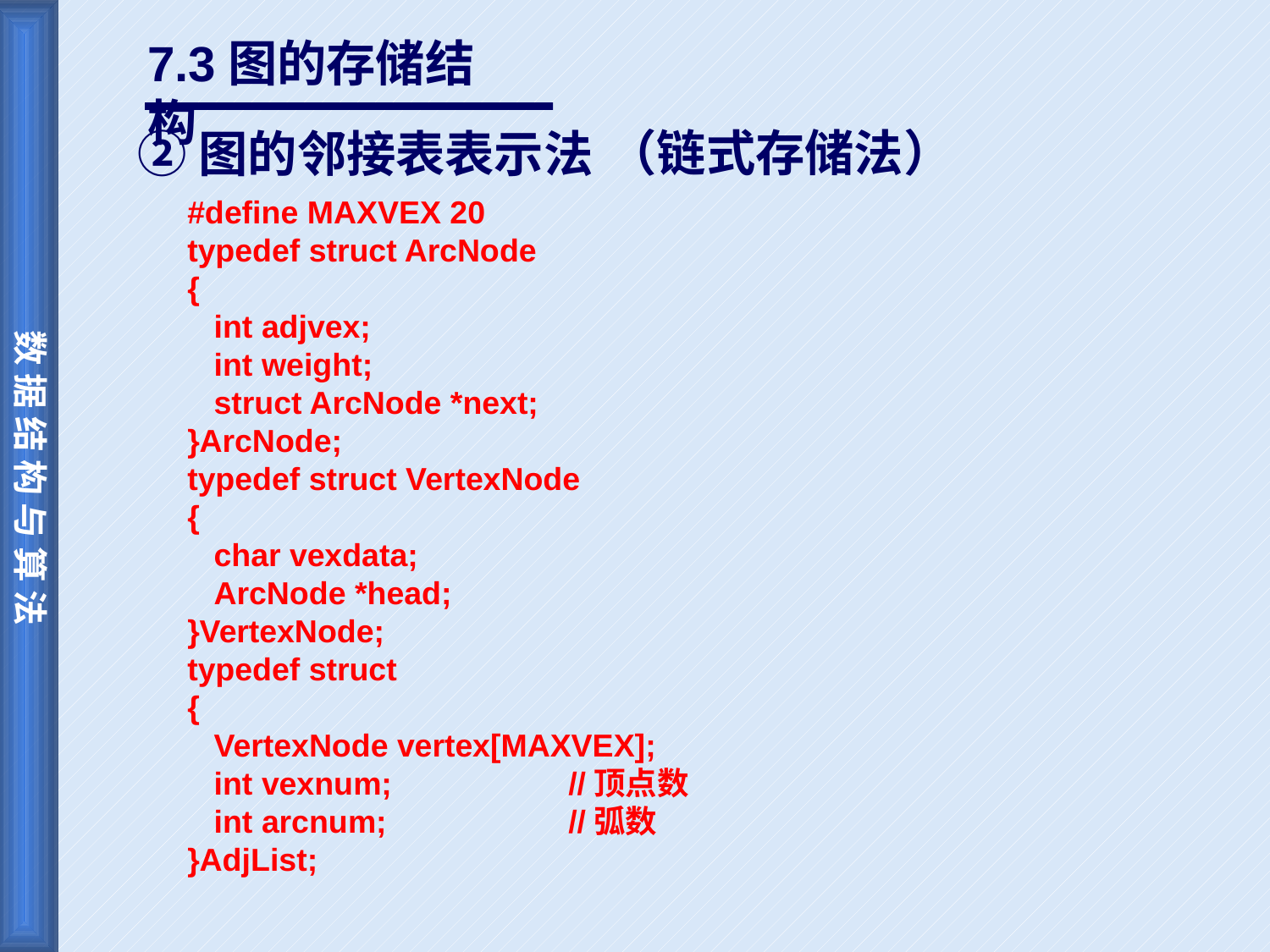

7.3图的存储结构

②图的邻接表表示法
（链式存储法）
#define MAXVEX 20
typedef struct ArcNode
{
   int adjvex;
   int weight;
   struct ArcNode *next;
}ArcNode;
typedef struct VertexNode
{
   char vexdata;
   ArcNode *head;
}VertexNode;
typedef struct
{
   VertexNode vertex[MAXVEX];
   int vexnum;                   	//顶点数
   int arcnum;                   	//弧数
}AdjList;

6